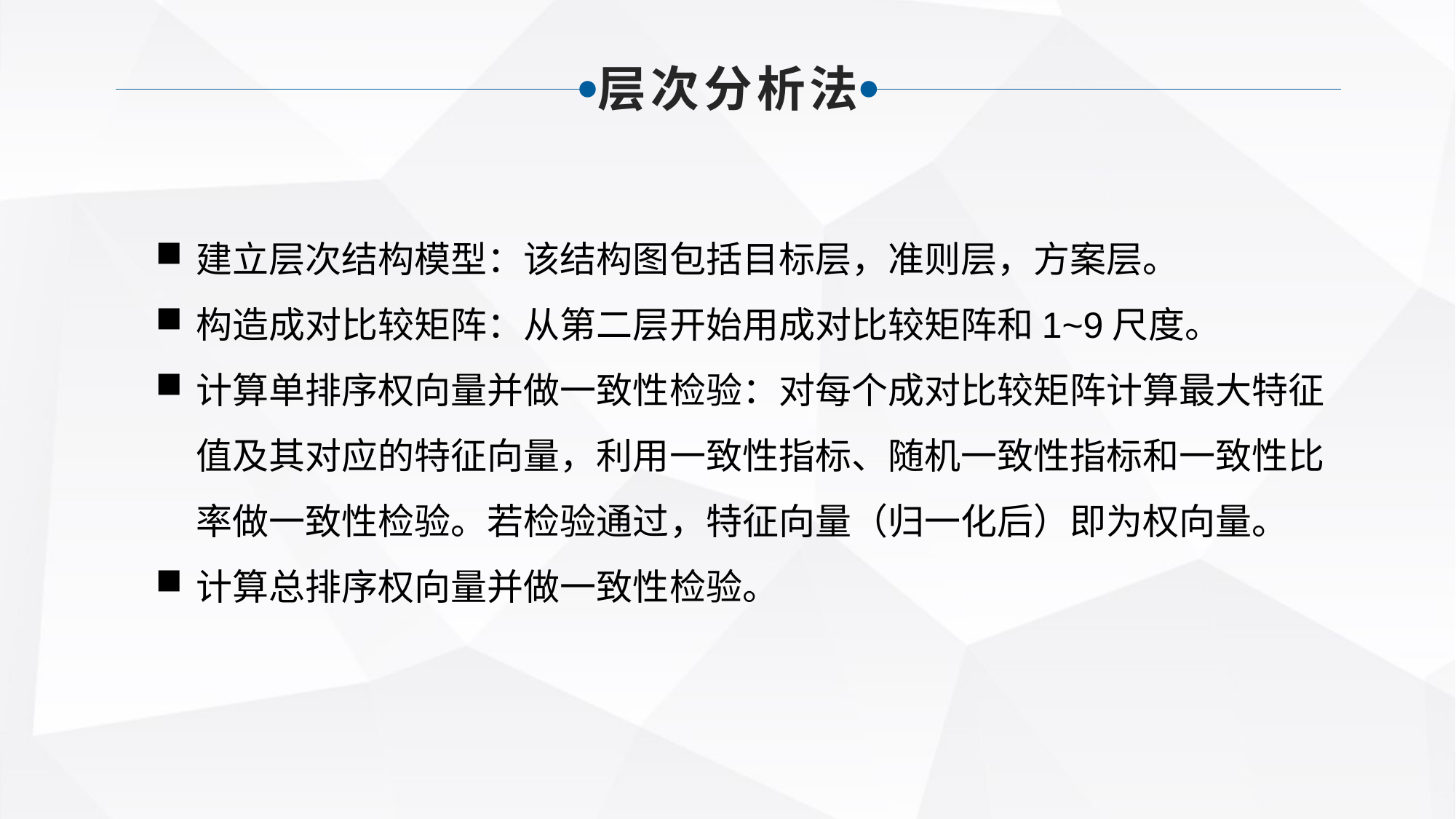

层次分析法

建立层次结构模型：该结构图包括目标层，准则层，方案层。
构造成对比较矩阵：从第二层开始用成对比较矩阵和1~9尺度。
计算单排序权向量并做一致性检验：对每个成对比较矩阵计算最大特征值及其对应的特征向量，利用一致性指标、随机一致性指标和一致性比率做一致性检验。若检验通过，特征向量（归一化后）即为权向量。
计算总排序权向量并做一致性检验。